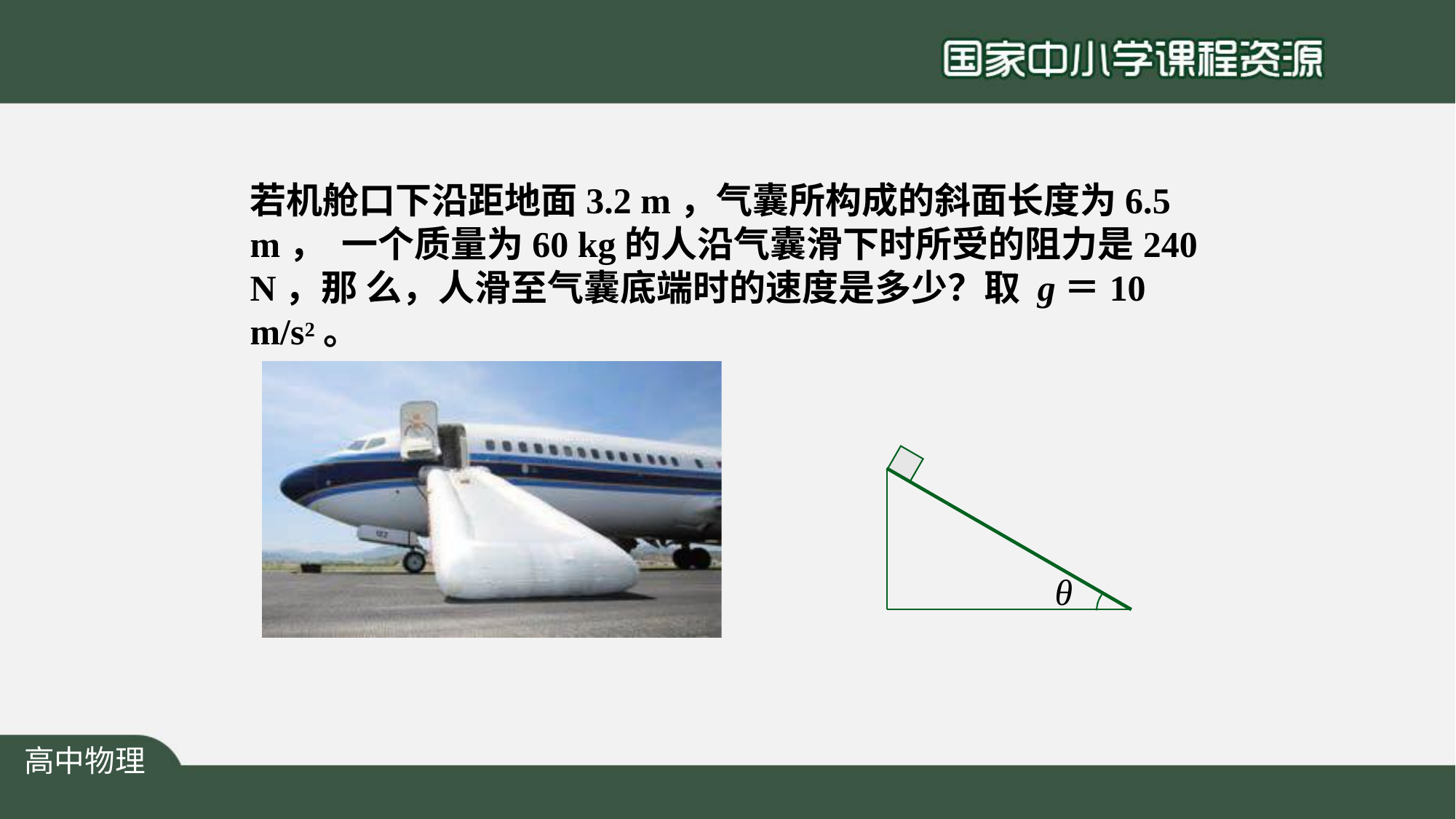

# 若机舱口下沿距地面3.2 m，气囊所构成的斜面长度为6.5 m，  一个质量为60 kg的人沿气囊滑下时所受的阻力是240 N，那 么，人滑至气囊底端时的速度是多少？取 g＝10 m/s2。

θ

高中物理